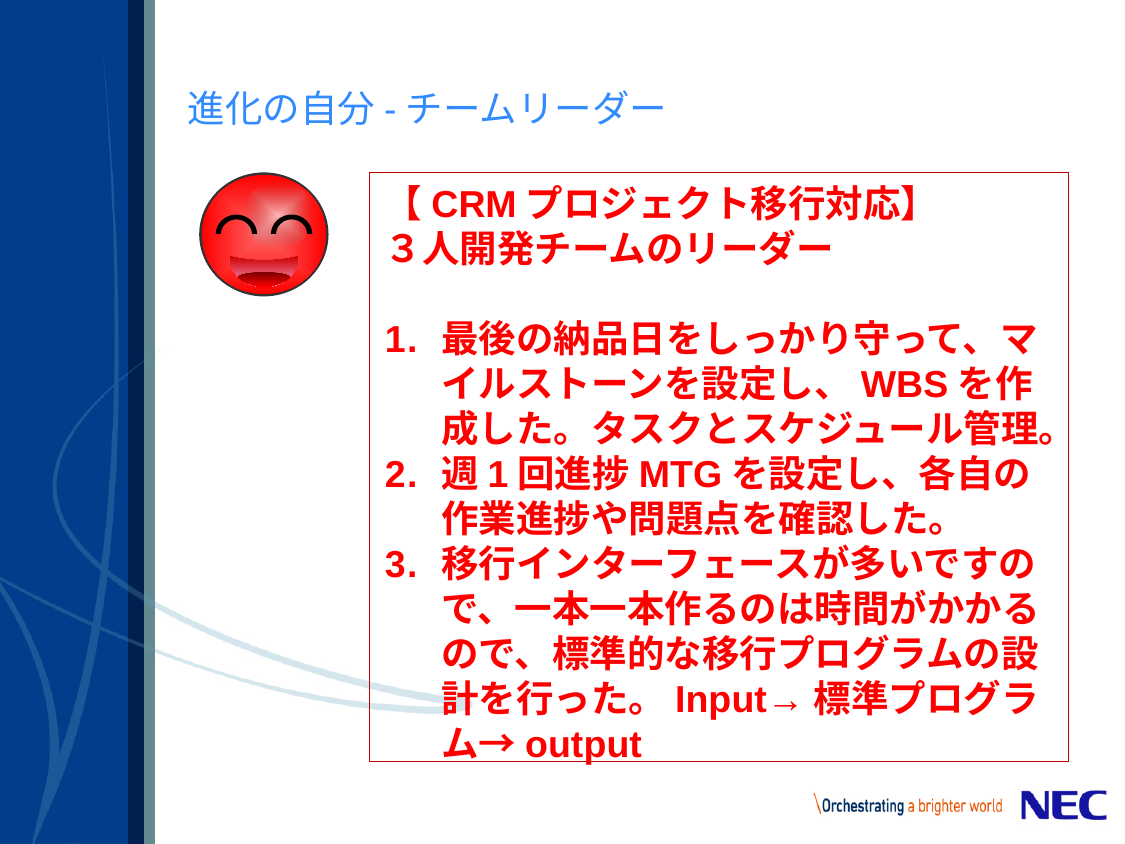

# 進化の自分-チームリーダー

【CRMプロジェクト移行対応】
３人開発チームのリーダー

最後の納品日をしっかり守って、マイルストーンを設定し、WBSを作成した。タスクとスケジュール管理。
週1回進捗MTGを設定し、各自の作業進捗や問題点を確認した。
移行インターフェースが多いですので、一本一本作るのは時間がかかるので、標準的な移行プログラムの設計を行った。Input→標準プログラム→output